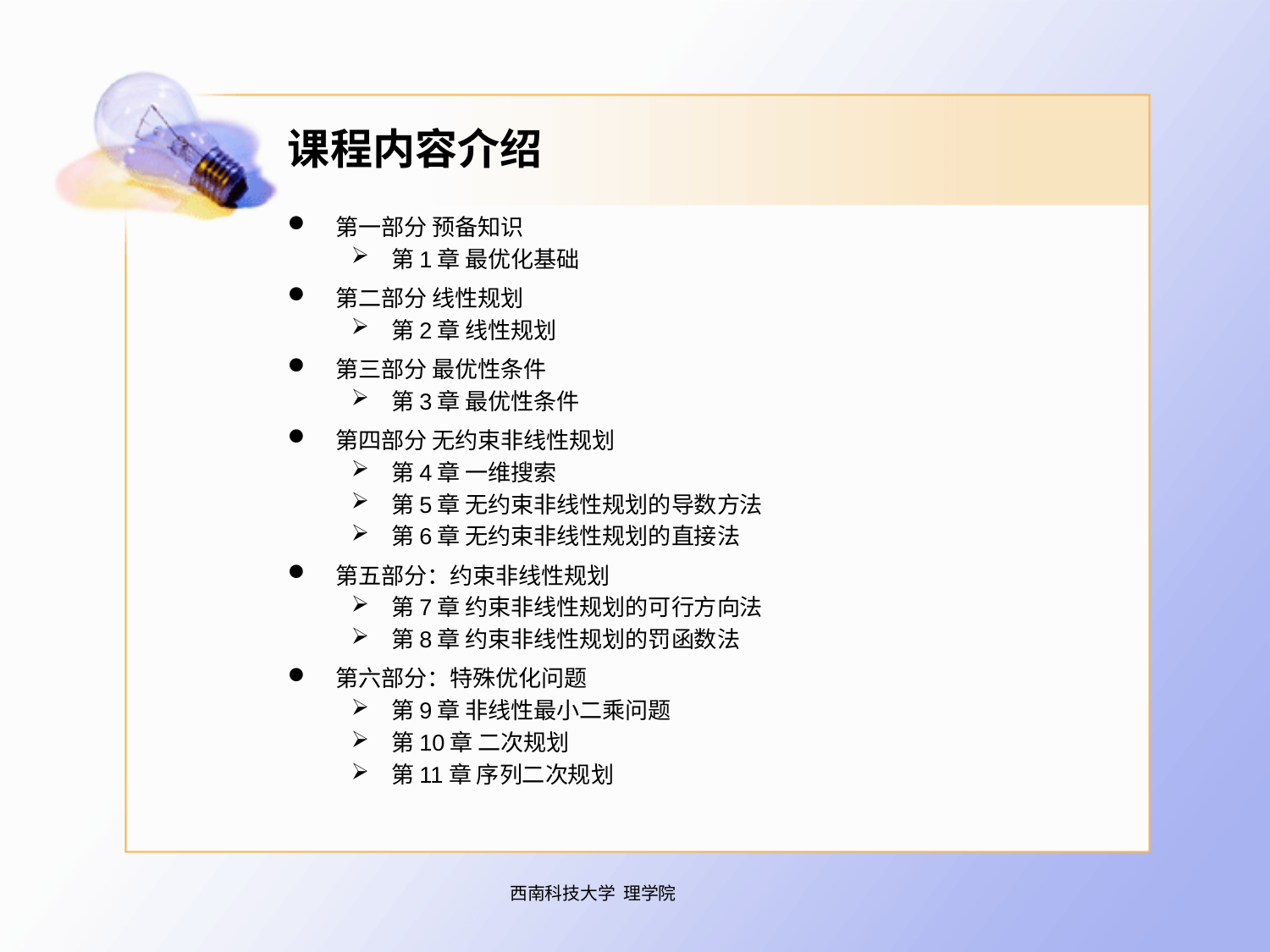

# 课程内容介绍
第一部分 预备知识
第1章 最优化基础
第二部分 线性规划
第2章 线性规划
第三部分 最优性条件
第3章 最优性条件
第四部分 无约束非线性规划
第4章 一维搜索
第5章 无约束非线性规划的导数方法
第6章 无约束非线性规划的直接法
第五部分：约束非线性规划
第7章 约束非线性规划的可行方向法
第8章 约束非线性规划的罚函数法
第六部分：特殊优化问题
第9章 非线性最小二乘问题
第10章 二次规划
第11章 序列二次规划

西南科技大学  理学院
5